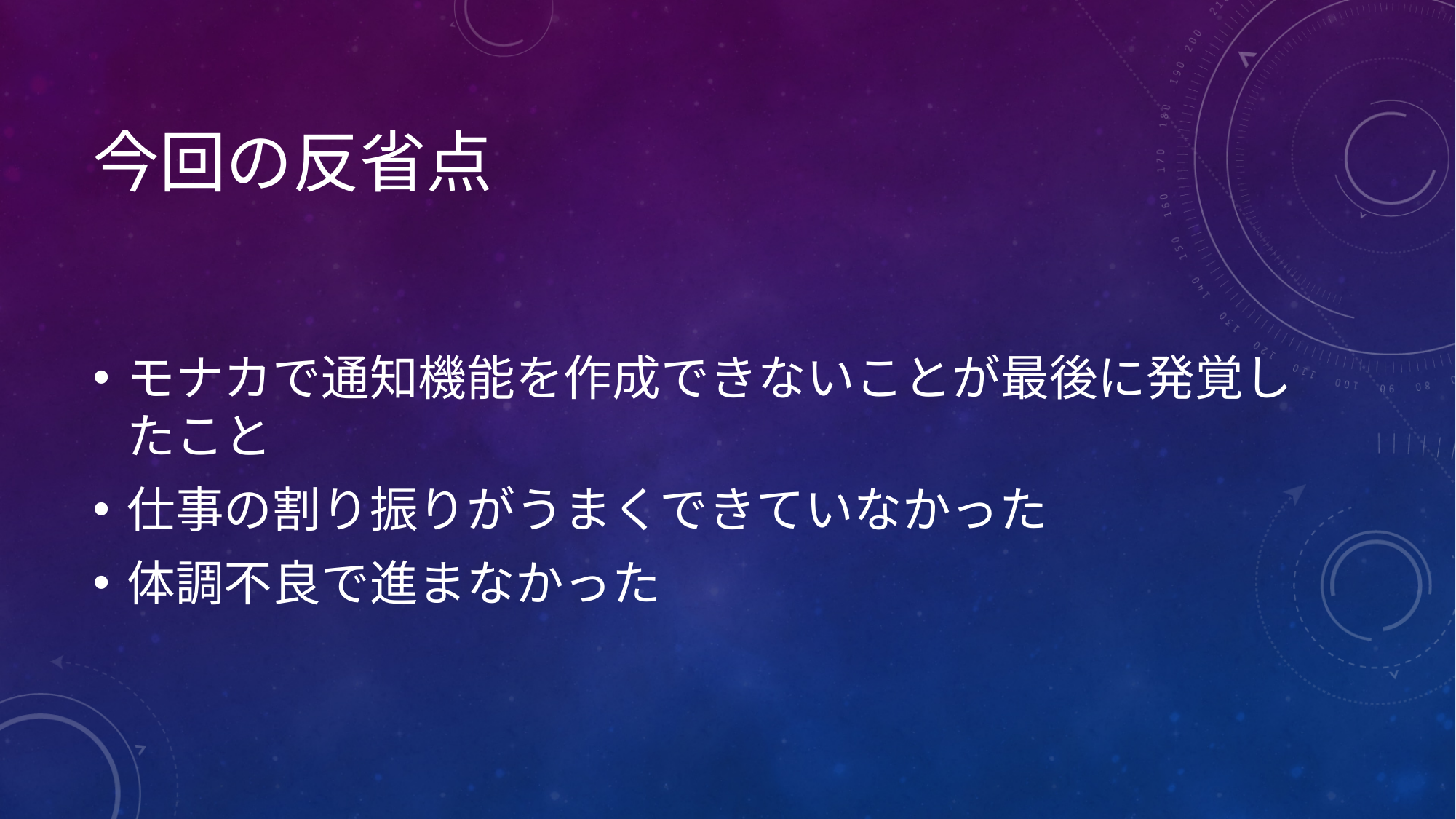

# 今回の反省点
モナカで通知機能を作成できないことが最後に発覚したこと
仕事の割り振りがうまくできていなかった
体調不良で進まなかった